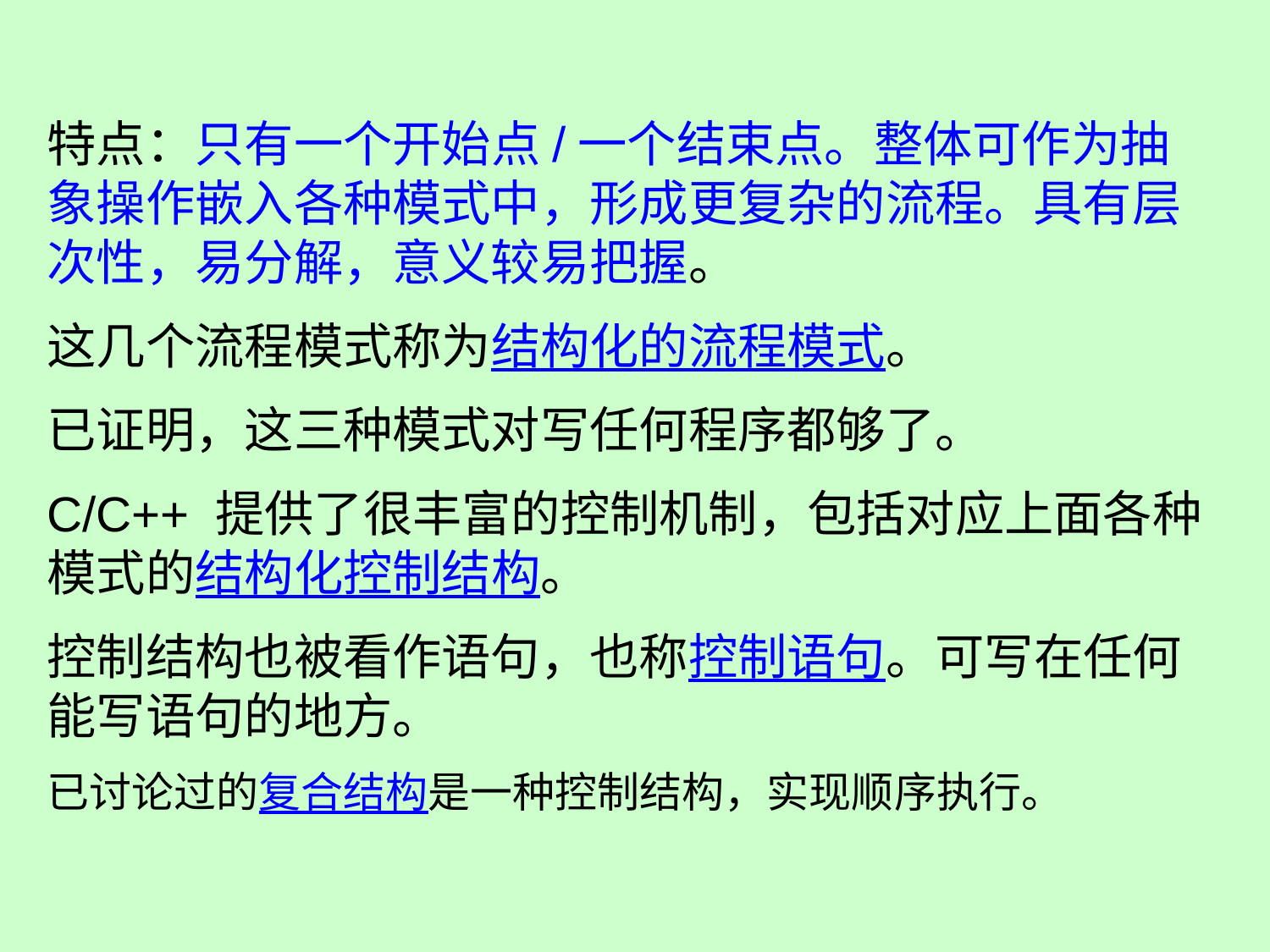

特点：只有一个开始点/一个结束点。整体可作为抽象操作嵌入各种模式中，形成更复杂的流程。具有层次性，易分解，意义较易把握。
这几个流程模式称为结构化的流程模式。
已证明，这三种模式对写任何程序都够了。
C/C++ 提供了很丰富的控制机制，包括对应上面各种模式的结构化控制结构。
控制结构也被看作语句，也称控制语句。可写在任何能写语句的地方。
已讨论过的复合结构是一种控制结构，实现顺序执行。
5